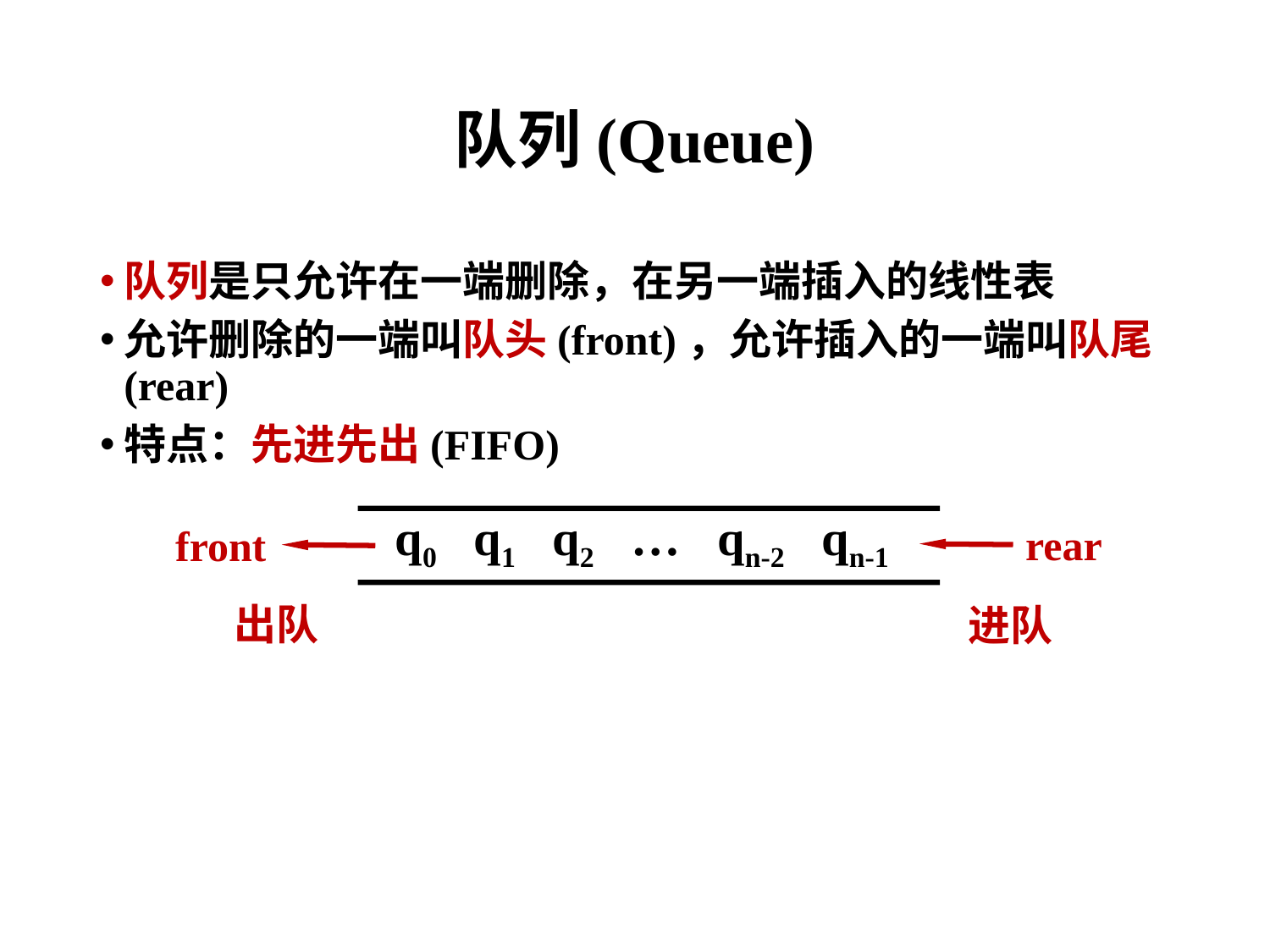

# 队列(Queue)
队列是只允许在一端删除，在另一端插入的线性表
允许删除的一端叫队头(front)，允许插入的一端叫队尾(rear)
特点：先进先出(FIFO)
q0   q1   q2   …   qn-2   qn-1

rear
front

出队
进队